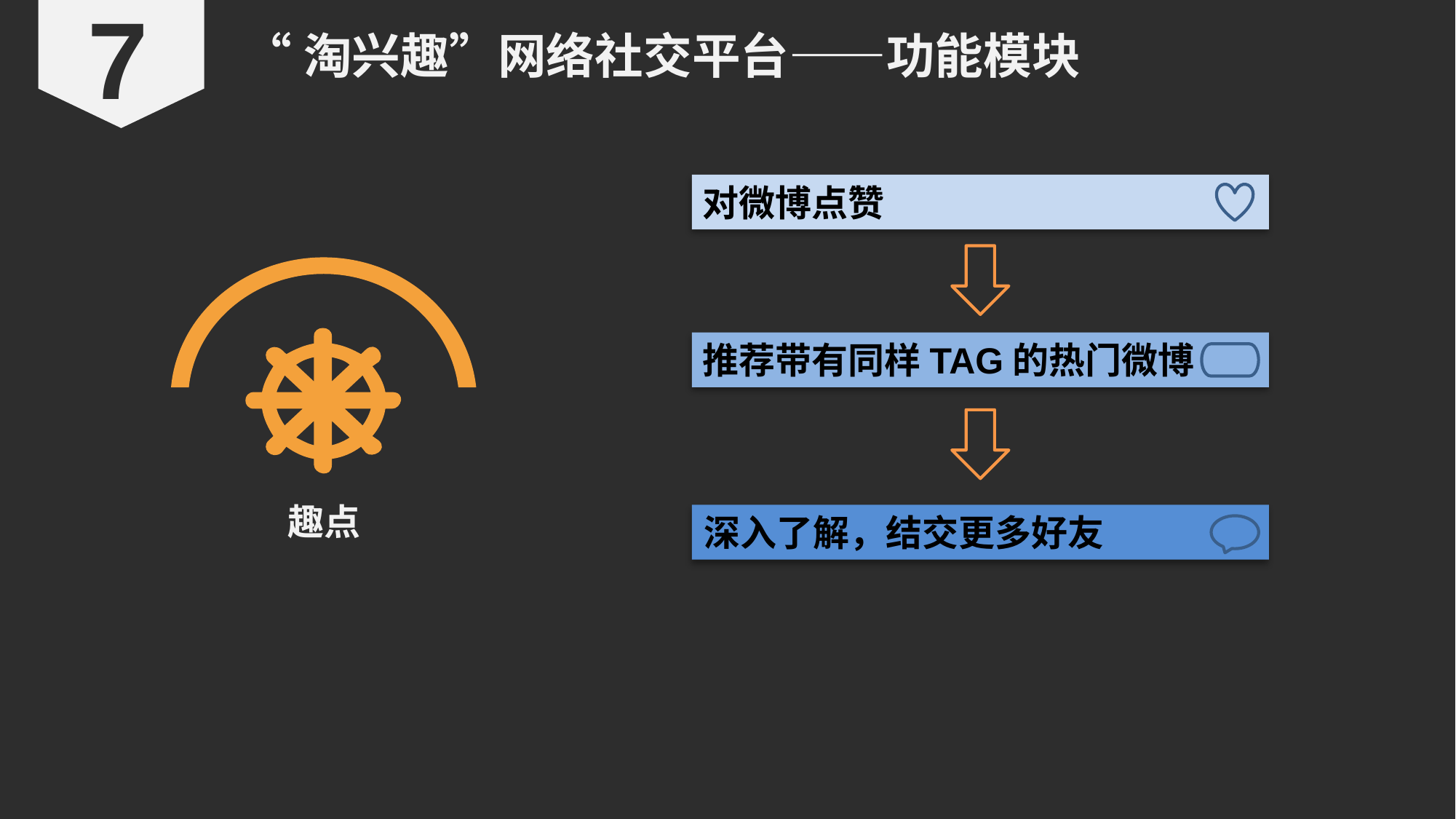

7
“淘兴趣”网络社交平台——功能模块
对微博点赞

推荐带有同样TAG的热门微博

趣点
深入了解，结交更多好友